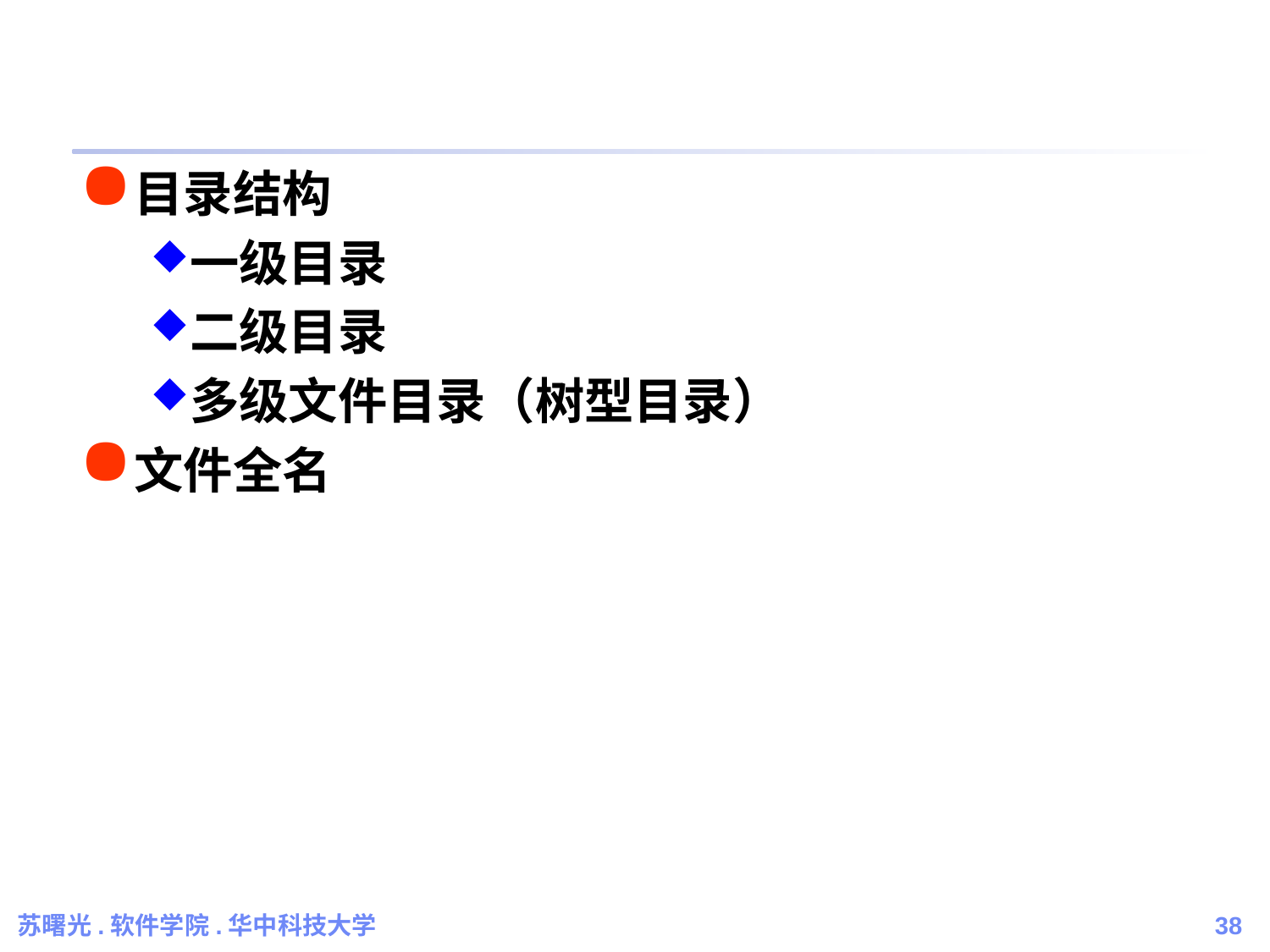

#
目录结构
一级目录
二级目录
多级文件目录（树型目录）
文件全名
苏曙光.软件学院.华中科技大学
38